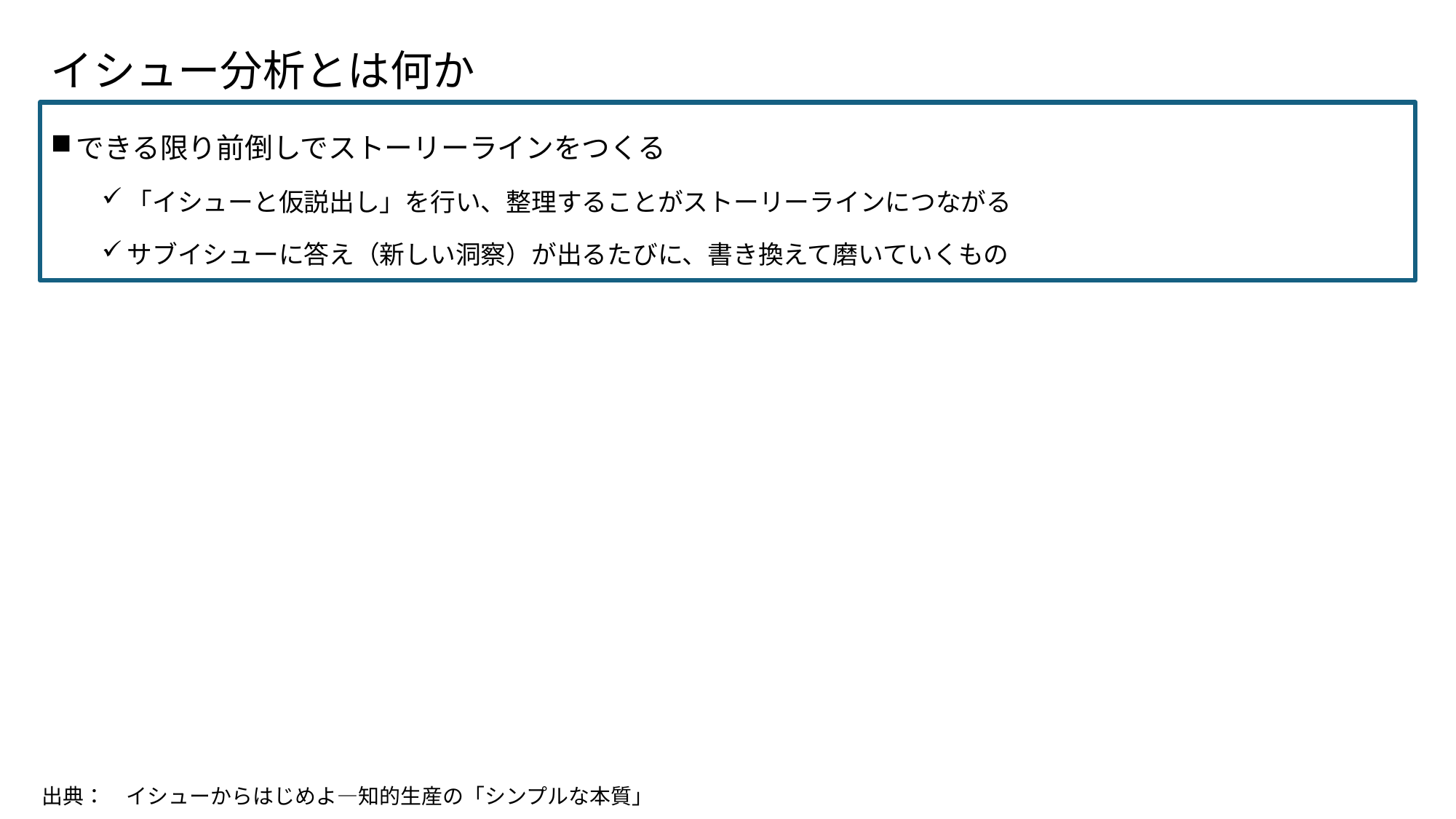

# イシュー分析とは何か
できる限り前倒しでストーリーラインをつくる
「イシューと仮説出し」を行い、整理することがストーリーラインにつながる
サブイシューに答え（新しい洞察）が出るたびに、書き換えて磨いていくもの
出典：　イシューからはじめよ―知的生産の「シンプルな本質」